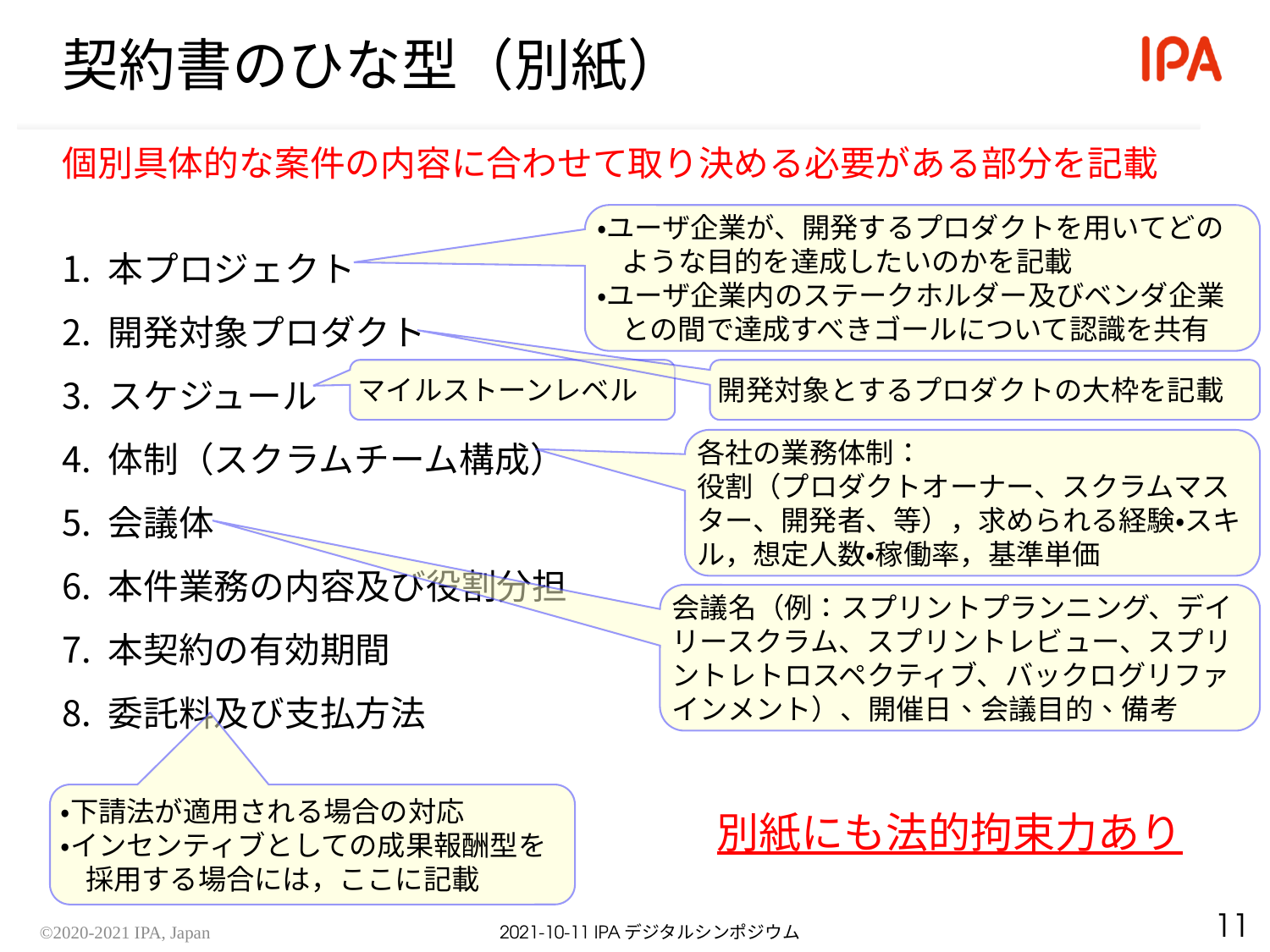

# 契約書のひな型（別紙）
個別具体的な案件の内容に合わせて取り決める必要がある部分を記載
・ユーザ企業が、開発するプロダクトを用いてどのような目的を達成したいのかを記載
・ユーザ企業内のステークホルダー及びベンダ企業との間で達成すべきゴールについて認識を共有
 本プロジェクト
 開発対象プロダクト
 スケジュール
 体制（スクラムチーム構成）
 会議体
 本件業務の内容及び役割分担
 本契約の有効期間
 委託料及び支払方法
マイルストーンレベル
開発対象とするプロダクトの大枠を記載
各社の業務体制：
役割（プロダクトオーナー、スクラムマスター、開発者、等），求められる経験・スキル，想定人数・稼働率，基準単価
会議名（例：スプリントプランニング、デイリースクラム、スプリントレビュー、スプリントレトロスペクティブ、バックログリファインメント）、開催日、会議目的、備考
・下請法が適用される場合の対応
・インセンティブとしての成果報酬型を採用する場合には，ここに記載
別紙にも法的拘束力あり
11
©2020-2021 IPA, Japan